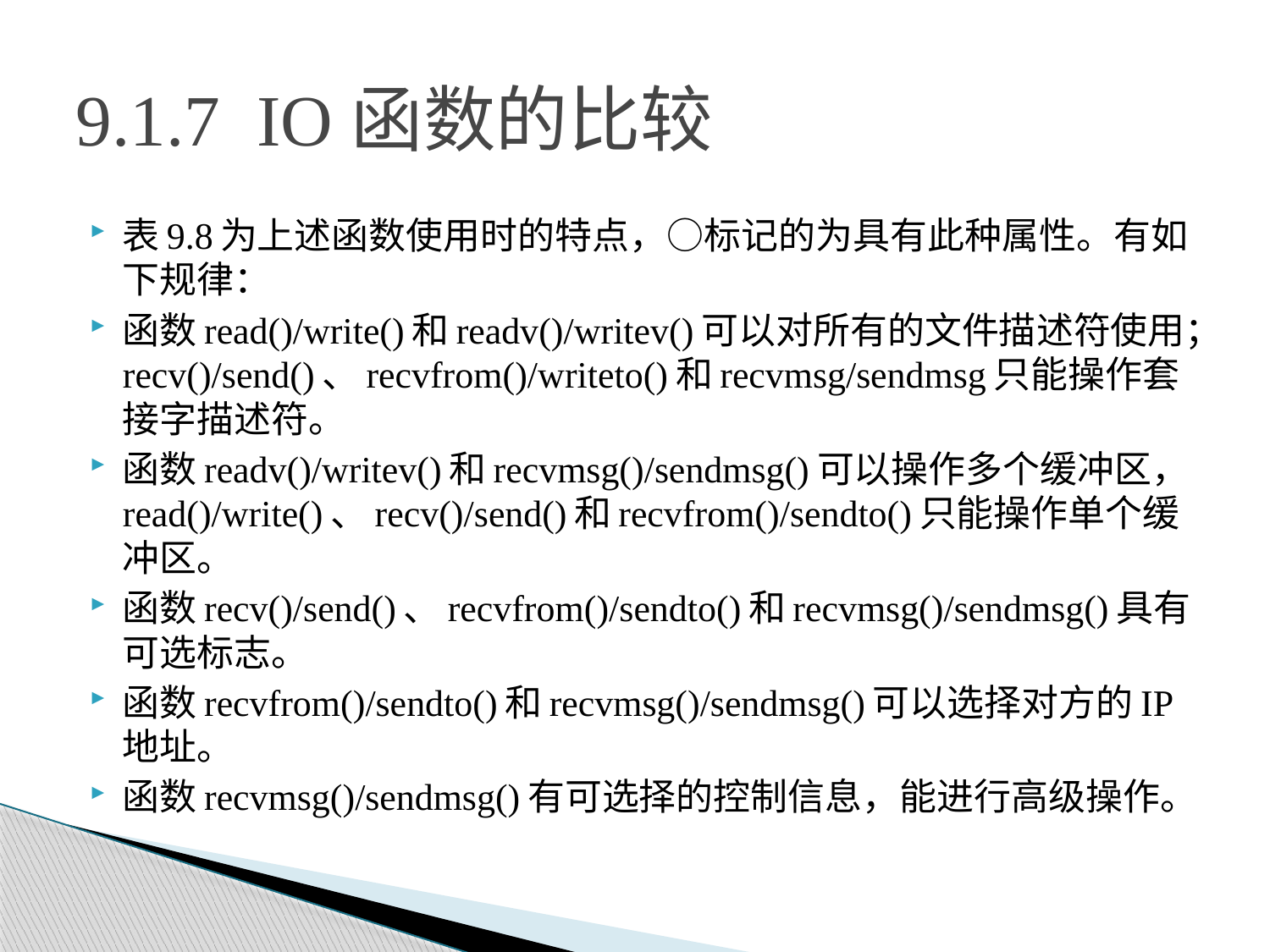

# 9.1.7  IO函数的比较
表9.8为上述函数使用时的特点，○标记的为具有此种属性。有如下规律：
函数read()/write()和readv()/writev()可以对所有的文件描述符使用；recv()/send()、recvfrom()/writeto()和recvmsg/sendmsg只能操作套接字描述符。
函数readv()/writev()和recvmsg()/sendmsg()可以操作多个缓冲区，read()/write()、recv()/send()和recvfrom()/sendto()只能操作单个缓冲区。
函数recv()/send()、recvfrom()/sendto()和recvmsg()/sendmsg()具有可选标志。
函数recvfrom()/sendto()和recvmsg()/sendmsg()可以选择对方的IP地址。
函数recvmsg()/sendmsg()有可选择的控制信息，能进行高级操作。